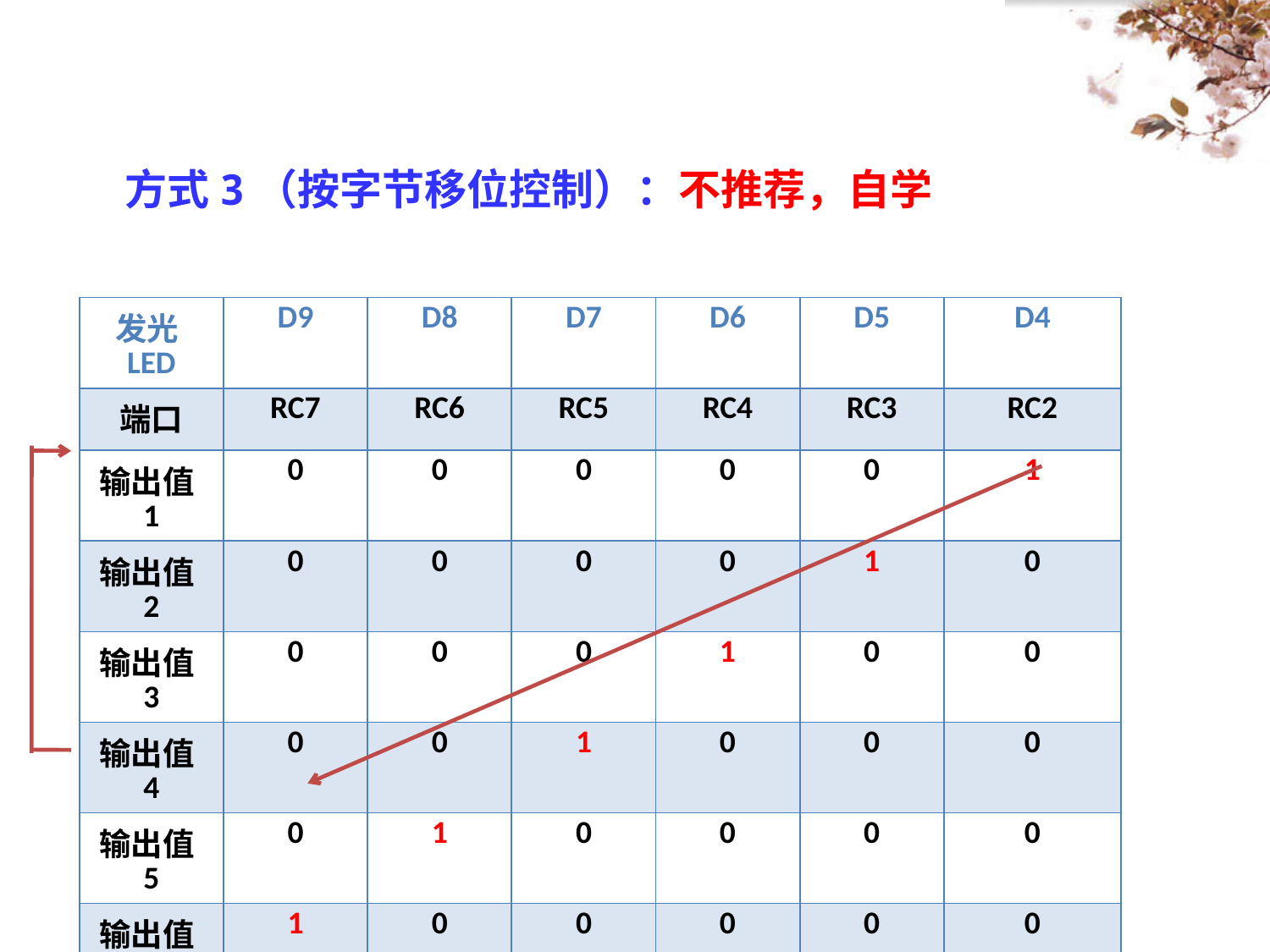

#
方式3（按字节移位控制）：不推荐，自学
| 发光LED | D9 | D8 | D7 | D6 | D5 | D4 |
| --- | --- | --- | --- | --- | --- | --- |
| 端口 | RC7 | RC6 | RC5 | RC4 | RC3 | RC2 |
| 输出值1 | 0 | 0 | 0 | 0 | 0 | 1 |
| 输出值2 | 0 | 0 | 0 | 0 | 1 | 0 |
| 输出值3 | 0 | 0 | 0 | 1 | 0 | 0 |
| 输出值4 | 0 | 0 | 1 | 0 | 0 | 0 |
| 输出值5 | 0 | 1 | 0 | 0 | 0 | 0 |
| 输出值6 | 1 | 0 | 0 | 0 | 0 | 0 |